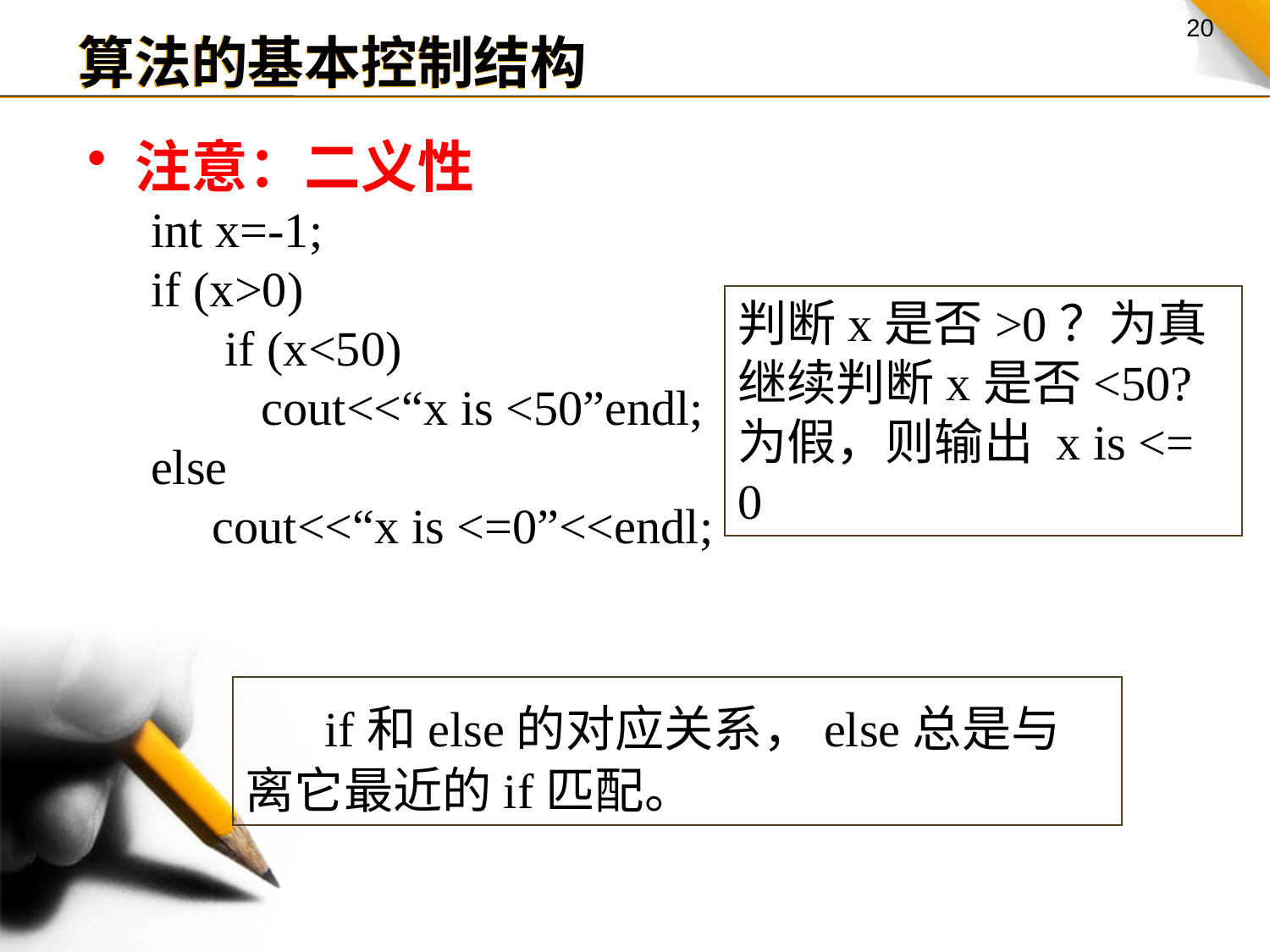

算法的基本控制结构
注意：二义性
int x=-1;
if (x>0)
      if (x<50)
         cout<<“x is <50”endl;
else
     cout<<“x is <=0”<<endl;
判断x是否>0？为真继续判断x是否<50?为假，则输出 x is <= 0
     if和else的对应关系，else总是与离它最近的if匹配。